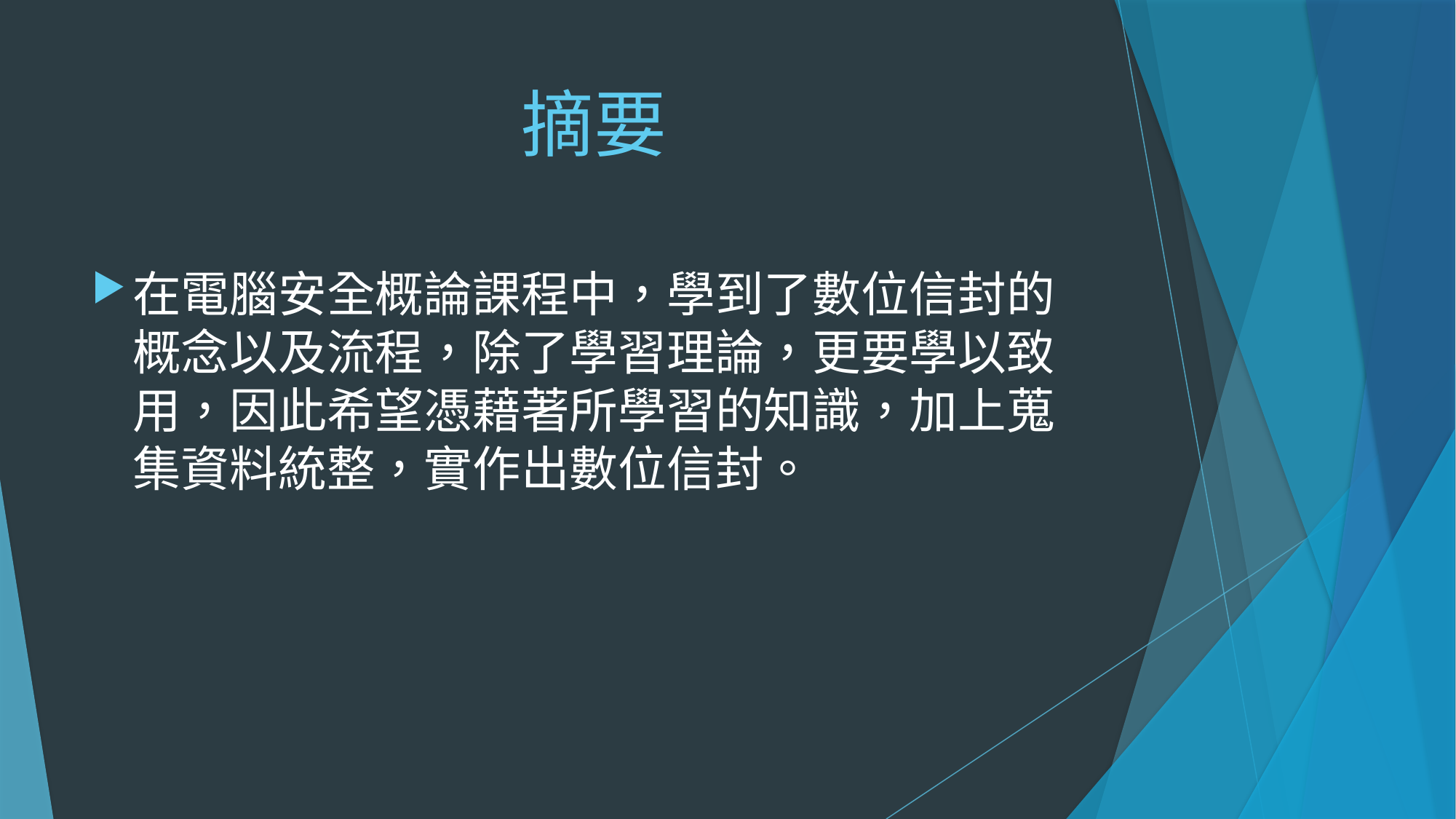

# 摘要
在電腦安全概論課程中，學到了數位信封的概念以及流程，除了學習理論，更要學以致用，因此希望憑藉著所學習的知識，加上蒐集資料統整，實作出數位信封。